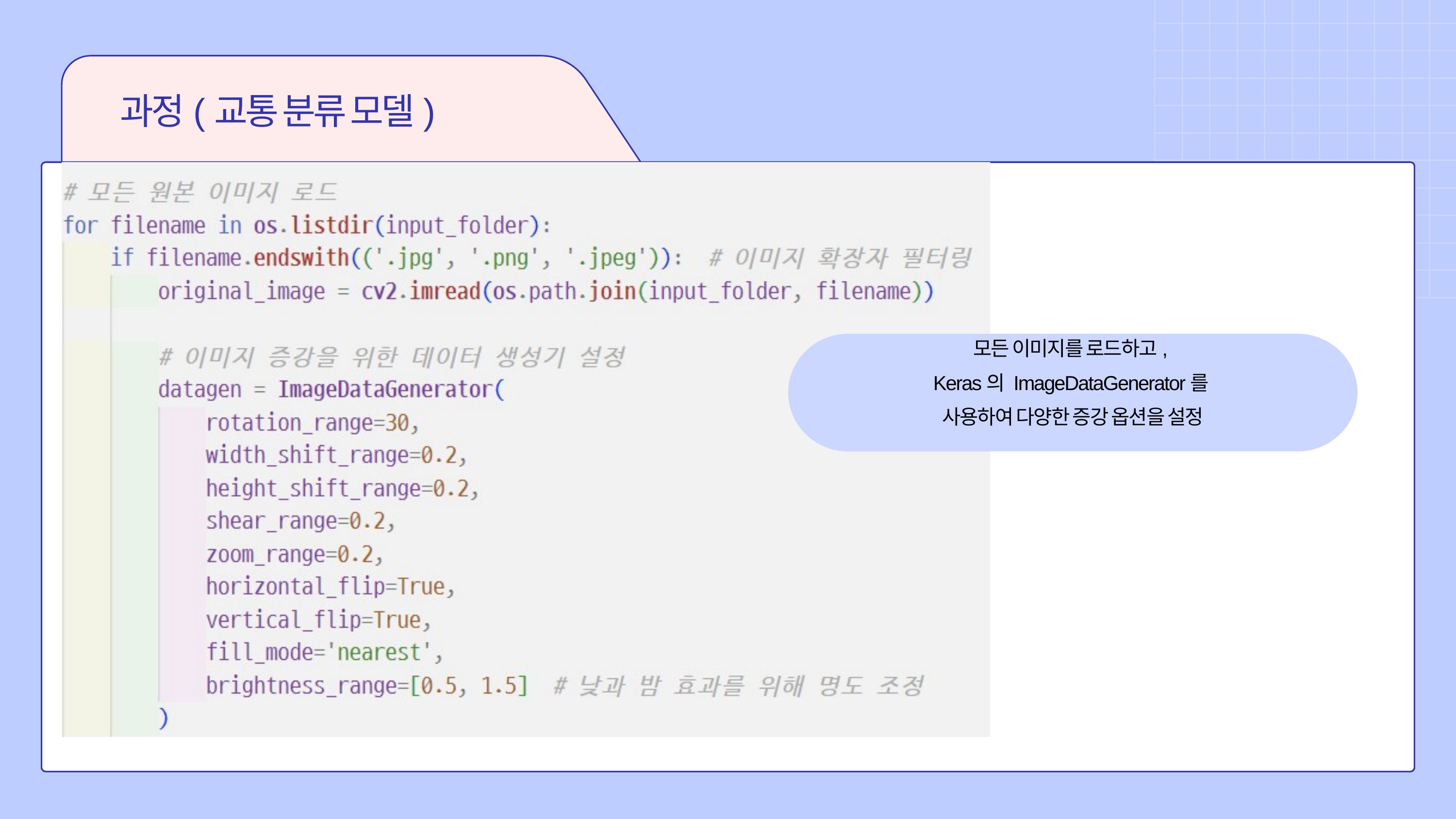

과정(교통 분류 모델)

모든 이미지를 로드하고,
Keras의 ImageDataGenerator를
사용하여 다양한 증강 옵션을 설정